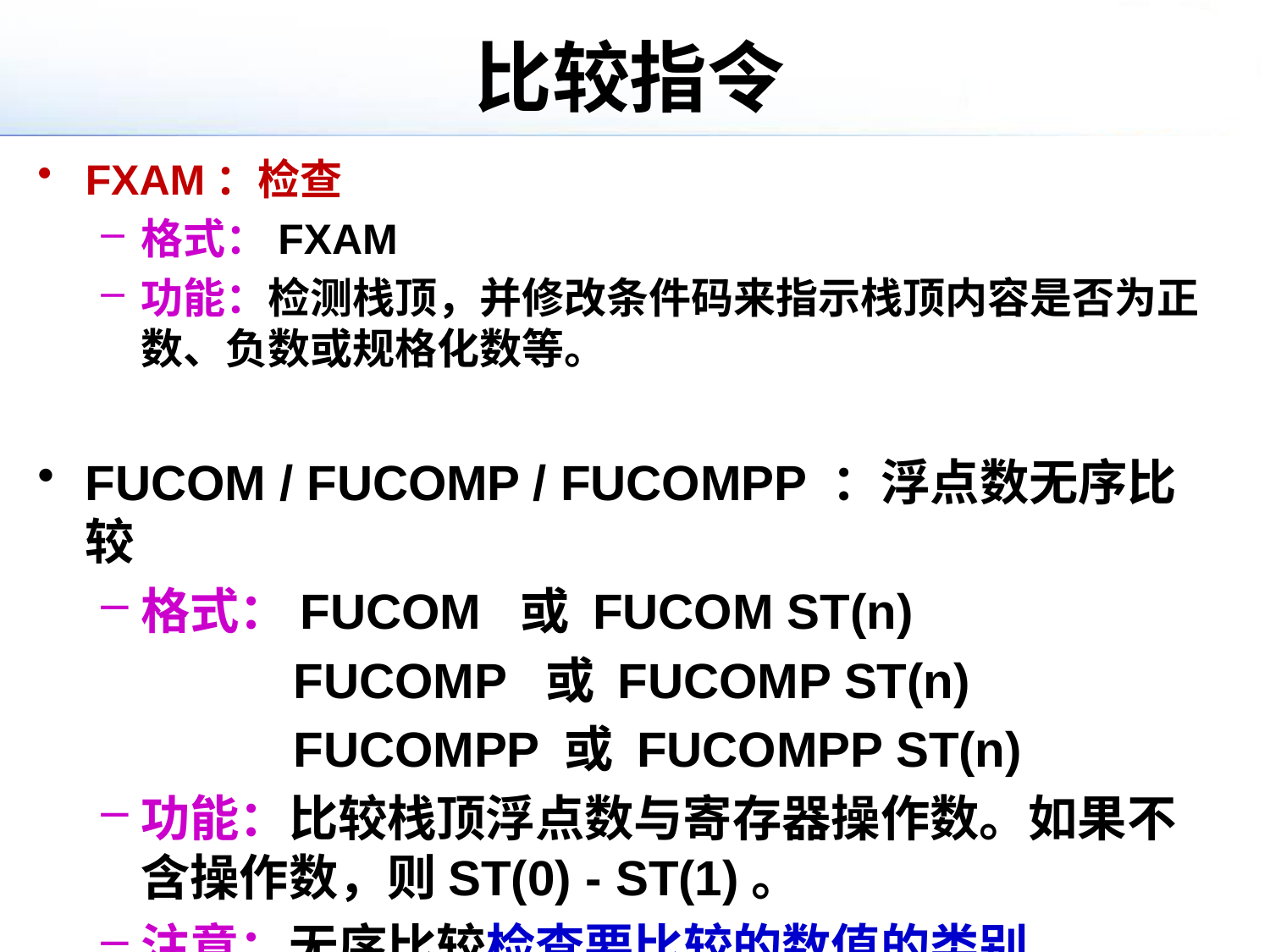

# 比较指令
FXAM：检查
格式：FXAM
功能：检测栈顶，并修改条件码来指示栈顶内容是否为正数、负数或规格化数等。

FUCOM / FUCOMP / FUCOMPP ：浮点数无序比较
格式：FUCOM  或 FUCOM ST(n)
              FUCOMP  或 FUCOMP ST(n)
              FUCOMPP 或 FUCOMPP ST(n)
功能：比较栈顶浮点数与寄存器操作数。如果不含操作数，则ST(0) - ST(1)。
注意：无序比较检查要比较的数值的类别。